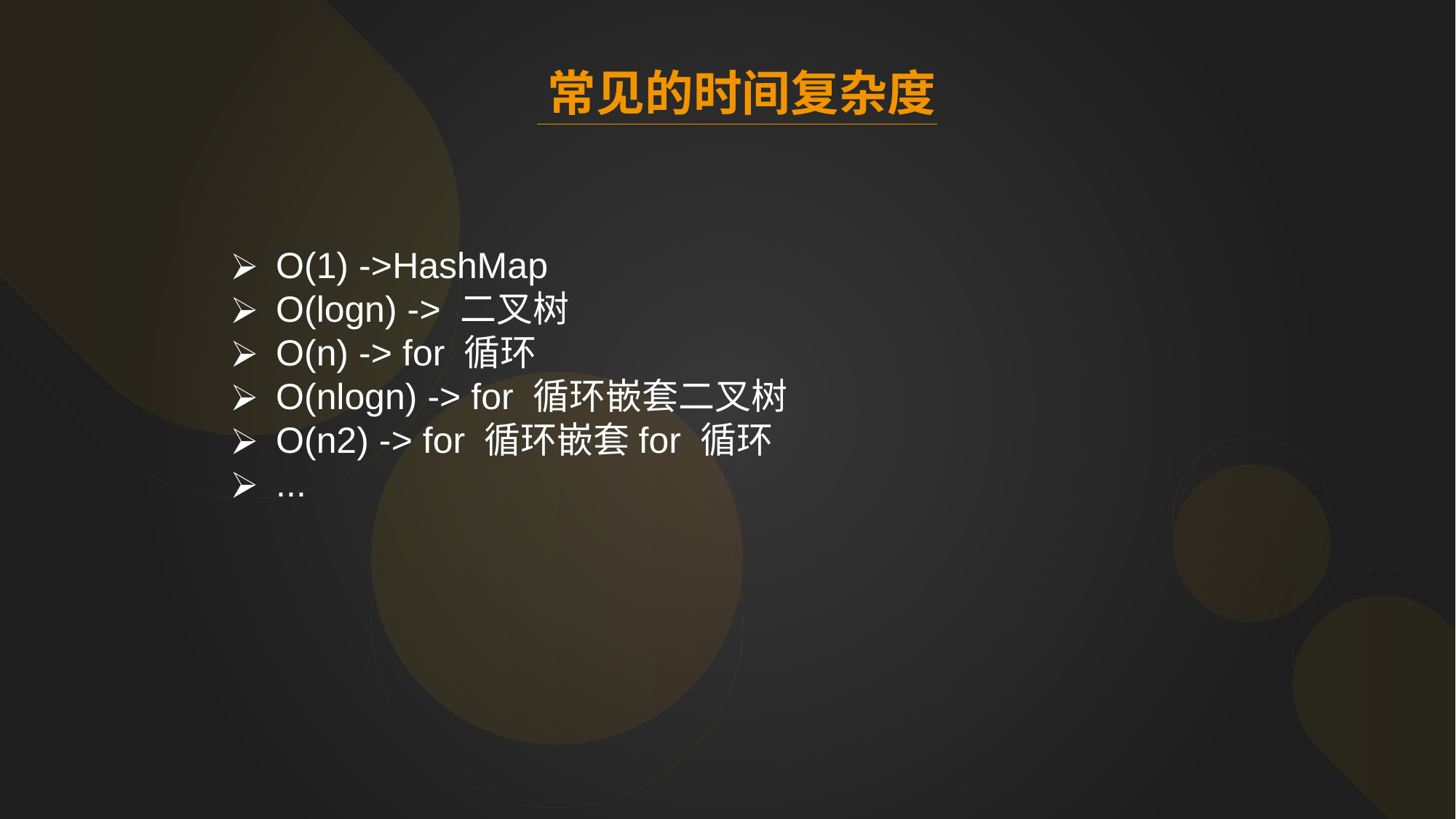

常见的时间复杂度
O(1) ->HashMap
O(logn) -> 二叉树
O(n) -> for 循环
O(nlogn) -> for 循环嵌套二叉树
O(n2) -> for 循环嵌套for 循环
...